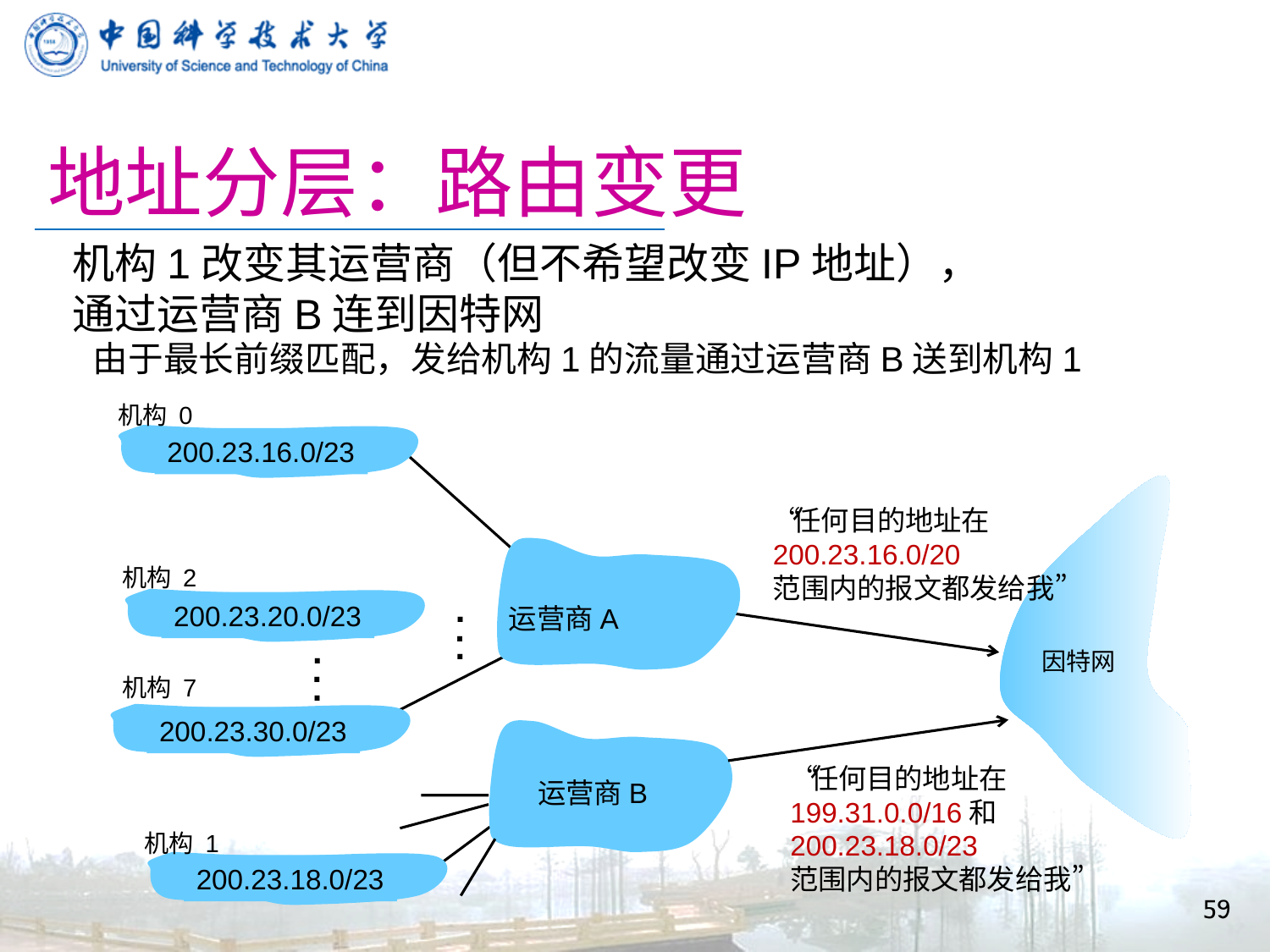

# 地址分层：路由变更
机构1改变其运营商（但不希望改变IP地址），
通过运营商B连到因特网
由于最长前缀匹配，发给机构1的流量通过运营商B送到机构1
机构 0

200.23.16.0/23

“任何目的地址在
200.23.16.0/20
范围内的报文都发给我”

机构 2
.
.
.

200.23.20.0/23
运营商A

.
.
.
因特网

机构 7

200.23.30.0/23

“任何目的地址在
199.31.0.0/16和
200.23.18.0/23
范围内的报文都发给我”
运营商B

机构 1

200.23.18.0/23
59